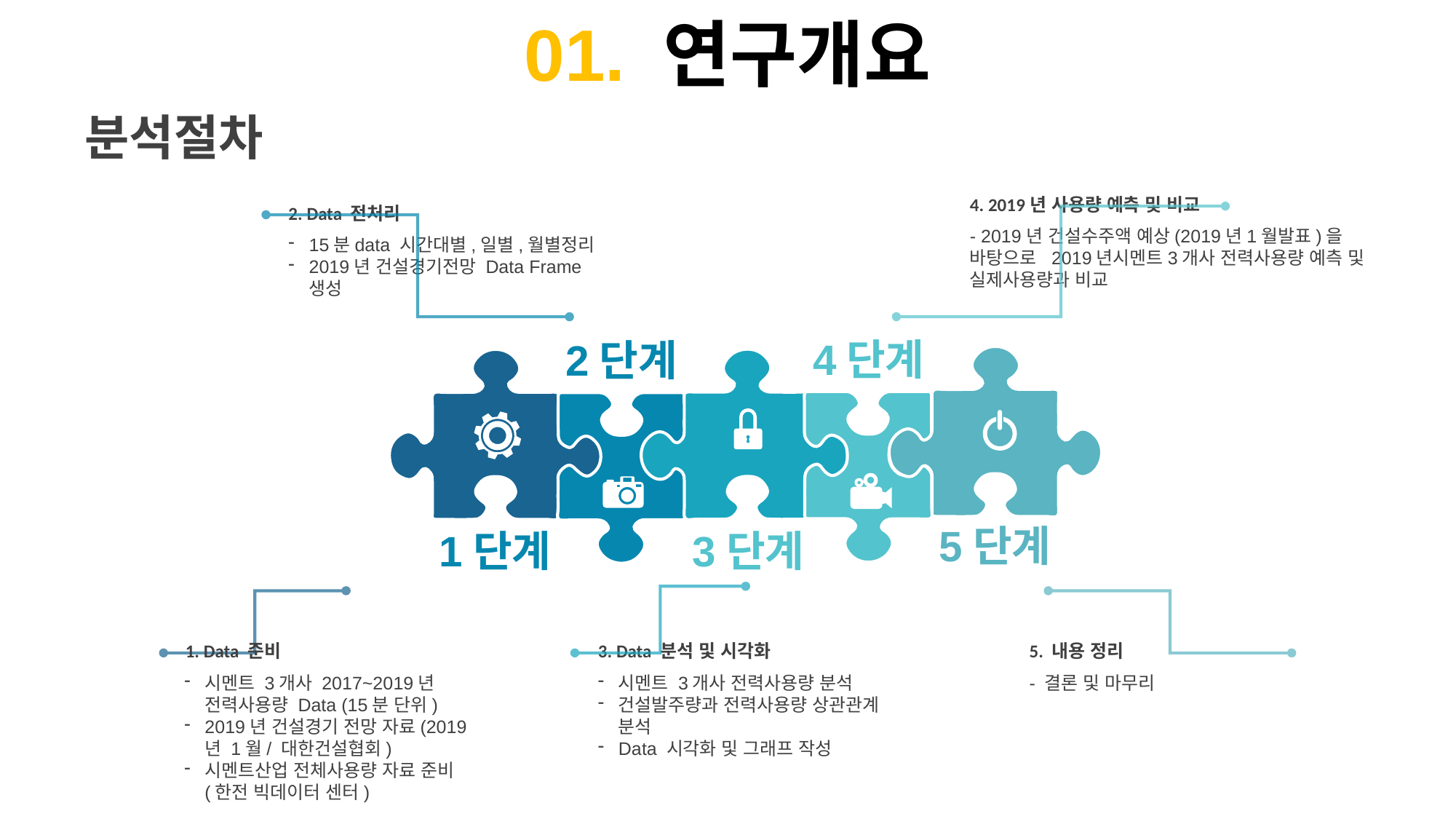

01. 연구개요
분석절차
4. 2019년 사용량 예측 및 비교
- 2019년 건설수주액 예상(2019년1월발표)을 바탕으로  2019년시멘트3개사 전력사용량 예측 및 실제사용량과 비교
2. Data 전처리
15분data 시간대별,일별,월별정리
2019년 건설경기전망 Data Frame 생성
4단계
2단계

5단계
1단계
3단계
1. Data 준비
시멘트 3개사 2017~2019년 전력사용량 Data (15분 단위)
2019년 건설경기 전망 자료(2019년 1월/ 대한건설협회)
시멘트산업 전체사용량 자료 준비 (한전 빅데이터 센터)
3. Data 분석 및 시각화
시멘트 3개사 전력사용량 분석
건설발주량과 전력사용량 상관관계 분석
Data 시각화 및 그래프 작성
5. 내용 정리
- 결론 및 마무리